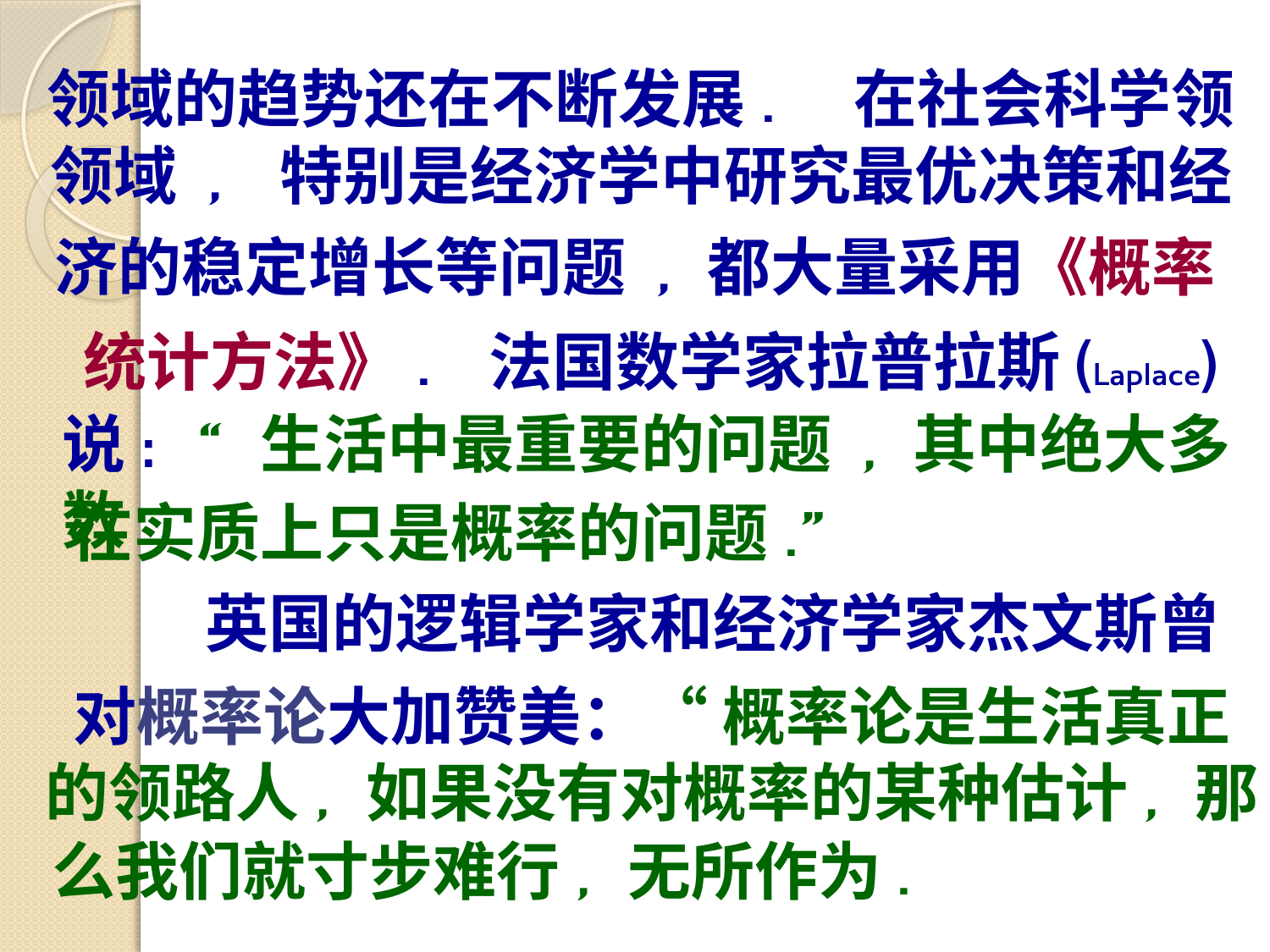

领域的趋势还在不断发展.   在社会科学领
领域 ,  特别是经济学中研究最优决策和经
济的稳定增长等问题 , 都大量采用《概率
统计方法》.  法国数学家拉普拉斯(Laplace)
说:  “ 生活中最重要的问题 , 其中绝大多数
在实质上只是概率的问题.”
英国的逻辑学家和经济学家杰文斯曾
对概率论大加赞美：“ 概率论是生活真正
的领路人, 如果没有对概率的某种估计, 那
么我们就寸步难行, 无所作为.